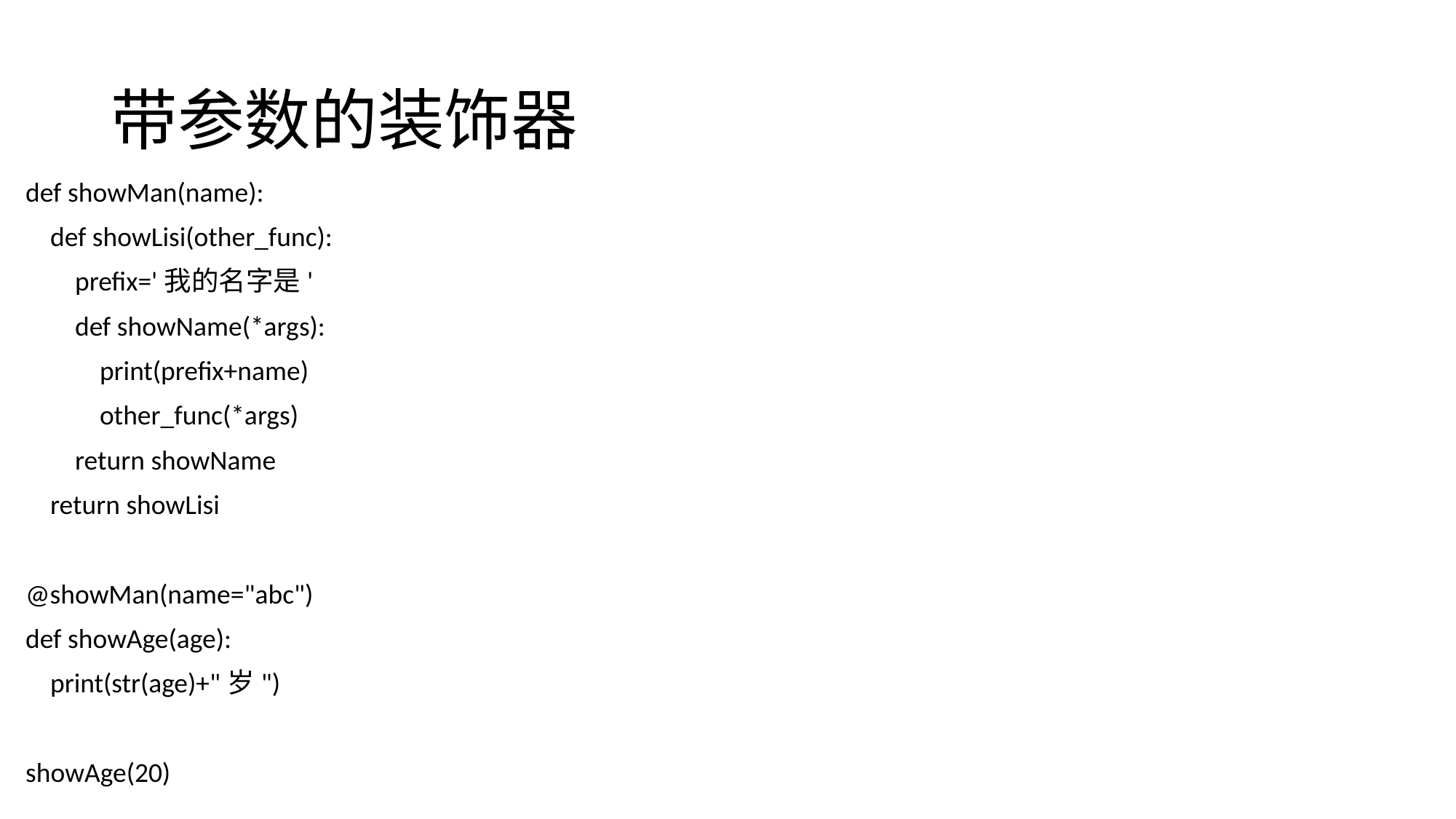

# 带参数的装饰器
def showMan(name):
    def showLisi(other_func):
        prefix='我的名字是'
        def showName(*args):
            print(prefix+name)
            other_func(*args)
        return showName
    return showLisi

@showMan(name="abc")
def showAge(age):
    print(str(age)+"岁")

showAge(20)